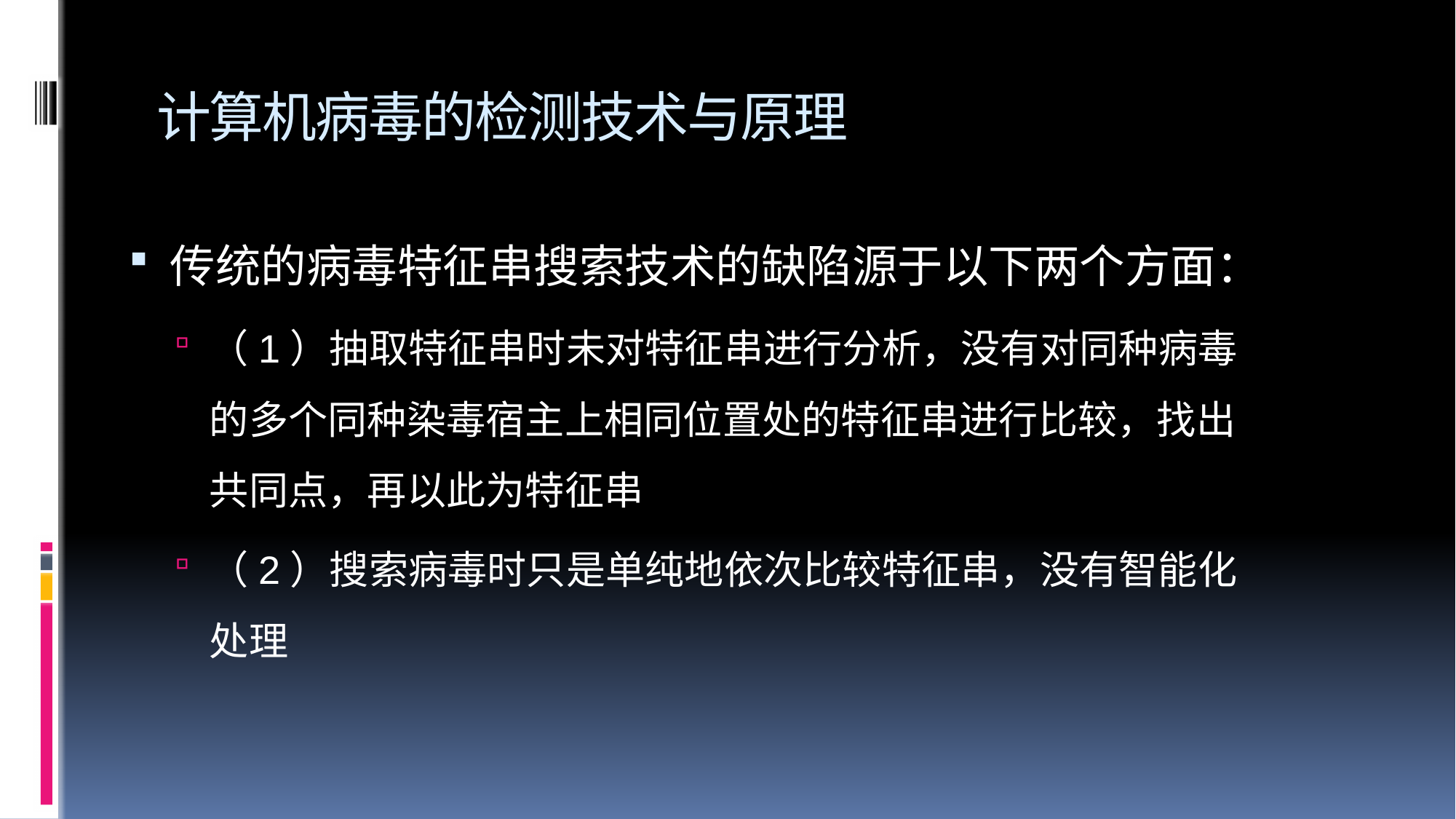

# 计算机病毒的检测技术与原理
传统的病毒特征串搜索技术的缺陷源于以下两个方面：
（1）抽取特征串时未对特征串进行分析，没有对同种病毒的多个同种染毒宿主上相同位置处的特征串进行比较，找出共同点，再以此为特征串
（2）搜索病毒时只是单纯地依次比较特征串，没有智能化处理